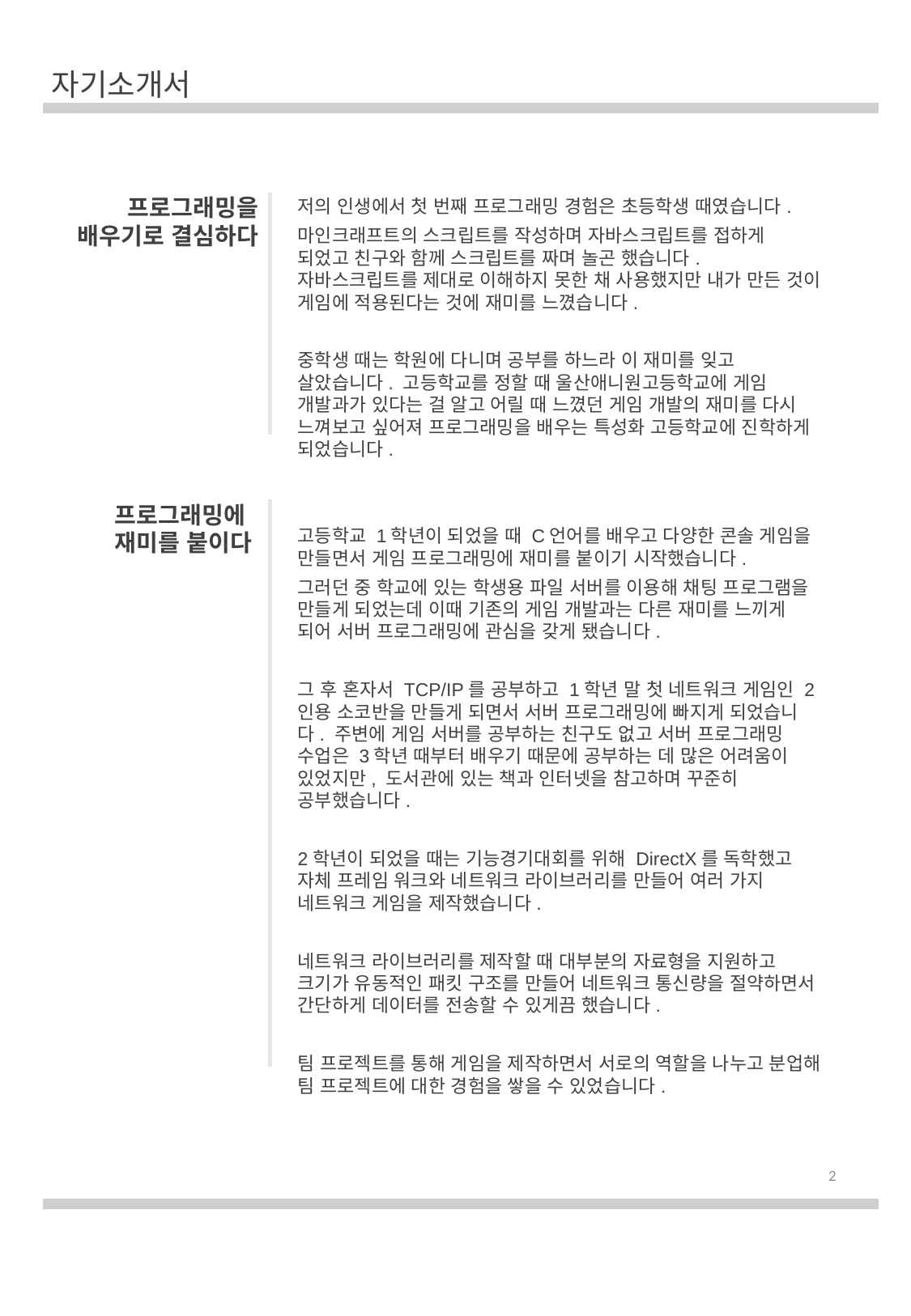

자기소개서

프로그래밍을
배우기로 결심하다
저의 인생에서 첫 번째 프로그래밍 경험은 초등학생 때였습니다.
마인크래프트의 스크립트를 작성하며 자바스크립트를 접하게 되었고 친구와 함께 스크립트를 짜며 놀곤 했습니다. 자바스크립트를 제대로 이해하지 못한 채 사용했지만 내가 만든 것이 게임에 적용된다는 것에 재미를 느꼈습니다.

중학생 때는 학원에 다니며 공부를 하느라 이 재미를 잊고 살았습니다. 고등학교를 정할 때 울산애니원고등학교에 게임 개발과가 있다는 걸 알고 어릴 때 느꼈던 게임 개발의 재미를 다시 느껴보고 싶어져 프로그래밍을 배우는 특성화 고등학교에 진학하게 되었습니다.

고등학교 1학년이 되었을 때 C언어를 배우고 다양한 콘솔 게임을 만들면서 게임 프로그래밍에 재미를 붙이기 시작했습니다.
그러던 중 학교에 있는 학생용 파일 서버를 이용해 채팅 프로그램을 만들게 되었는데 이때 기존의 게임 개발과는 다른 재미를 느끼게 되어 서버 프로그래밍에 관심을 갖게 됐습니다.

그 후 혼자서 TCP/IP를 공부하고 1학년 말 첫 네트워크 게임인 2인용 소코반을 만들게 되면서 서버 프로그래밍에 빠지게 되었습니다. 주변에 게임 서버를 공부하는 친구도 없고 서버 프로그래밍 수업은 3학년 때부터 배우기 때문에 공부하는 데 많은 어려움이 있었지만, 도서관에 있는 책과 인터넷을 참고하며 꾸준히 공부했습니다.

2학년이 되었을 때는 기능경기대회를 위해 DirectX를 독학했고 자체 프레임 워크와 네트워크 라이브러리를 만들어 여러 가지 네트워크 게임을 제작했습니다.

네트워크 라이브러리를 제작할 때 대부분의 자료형을 지원하고 크기가 유동적인 패킷 구조를 만들어 네트워크 통신량을 절약하면서 간단하게 데이터를 전송할 수 있게끔 했습니다.

팀 프로젝트를 통해 게임을 제작하면서 서로의 역할을 나누고 분업해 팀 프로젝트에 대한 경험을 쌓을 수 있었습니다.

프로그래밍에
재미를 붙이다

2